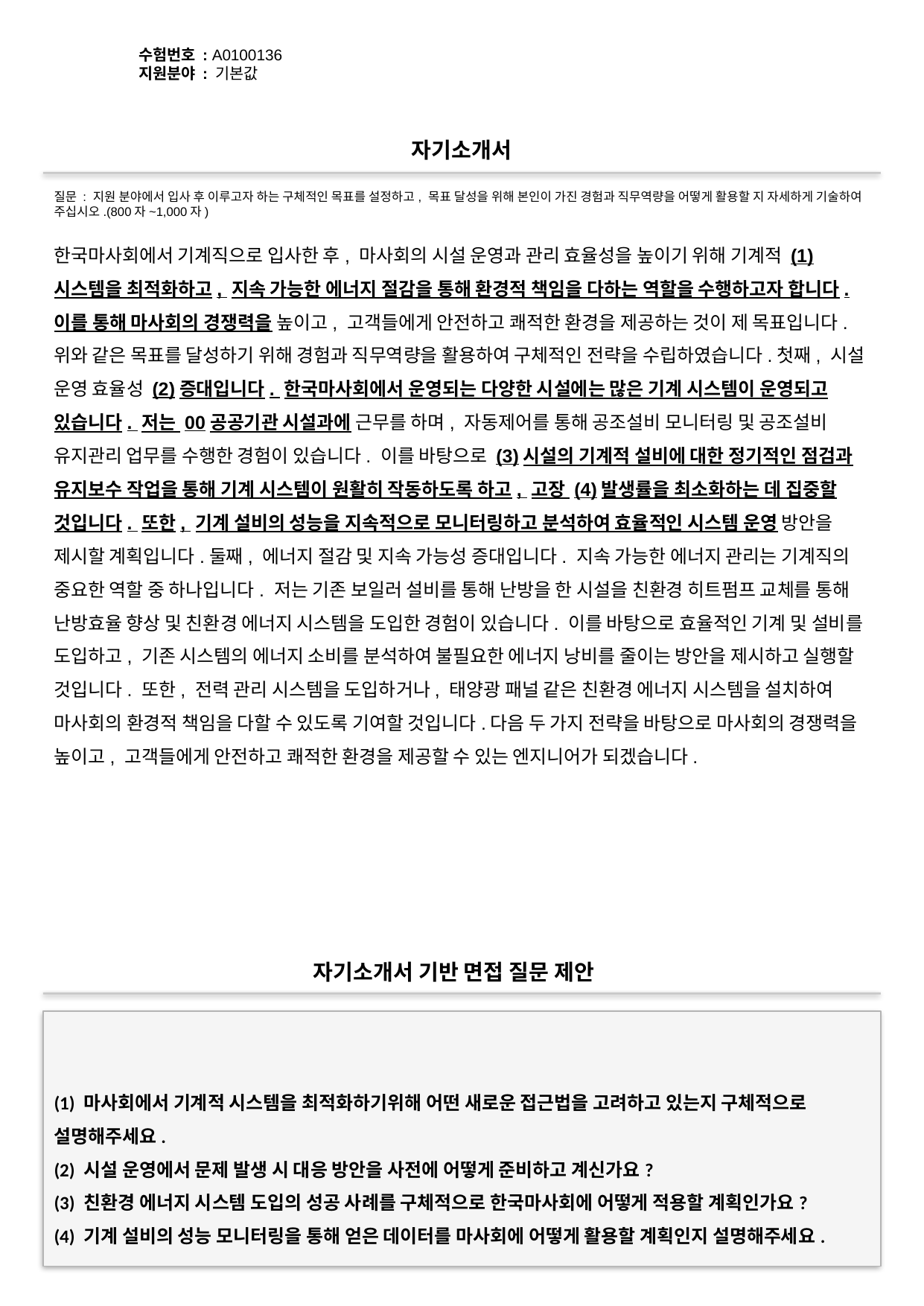

수험번호 : A0100136
지원분야 : 기본값
#

자기소개서

질문 : 지원 분야에서 입사 후 이루고자 하는 구체적인 목표를 설정하고, 목표 달성을 위해 본인이 가진 경험과 직무역량을 어떻게 활용할 지 자세하게 기술하여 주십시오.(800자~1,000자)

한국마사회에서 기계직으로 입사한 후, 마사회의 시설 운영과 관리 효율성을 높이기 위해 기계적 (1)시스템을 최적화하고, 지속 가능한 에너지 절감을 통해 환경적 책임을 다하는 역할을 수행하고자 합니다. 이를 통해 마사회의 경쟁력을 높이고, 고객들에게 안전하고 쾌적한 환경을 제공하는 것이 제 목표입니다.위와 같은 목표를 달성하기 위해 경험과 직무역량을 활용하여 구체적인 전략을 수립하였습니다.첫째, 시설 운영 효율성 (2)증대입니다. 한국마사회에서 운영되는 다양한 시설에는 많은 기계 시스템이 운영되고 있습니다. 저는 00공공기관 시설과에 근무를 하며, 자동제어를 통해 공조설비 모니터링 및 공조설비 유지관리 업무를 수행한 경험이 있습니다. 이를 바탕으로 (3)시설의 기계적 설비에 대한 정기적인 점검과 유지보수 작업을 통해 기계 시스템이 원활히 작동하도록 하고, 고장 (4)발생률을 최소화하는 데 집중할 것입니다. 또한, 기계 설비의 성능을 지속적으로 모니터링하고 분석하여 효율적인 시스템 운영 방안을 제시할 계획입니다.둘째, 에너지 절감 및 지속 가능성 증대입니다. 지속 가능한 에너지 관리는 기계직의 중요한 역할 중 하나입니다. 저는 기존 보일러 설비를 통해 난방을 한 시설을 친환경 히트펌프 교체를 통해 난방효율 향상 및 친환경 에너지 시스템을 도입한 경험이 있습니다. 이를 바탕으로 효율적인 기계 및 설비를 도입하고, 기존 시스템의 에너지 소비를 분석하여 불필요한 에너지 낭비를 줄이는 방안을 제시하고 실행할 것입니다. 또한, 전력 관리 시스템을 도입하거나, 태양광 패널 같은 친환경 에너지 시스템을 설치하여 마사회의 환경적 책임을 다할 수 있도록 기여할 것입니다.다음 두 가지 전략을 바탕으로 마사회의 경쟁력을 높이고, 고객들에게 안전하고 쾌적한 환경을 제공할 수 있는 엔지니어가 되겠습니다.

자기소개서 기반 면접 질문 제안

(1) 마사회에서 기계적 시스템을 최적화하기위해 어떤 새로운 접근법을 고려하고 있는지 구체적으로 설명해주세요.
(2) 시설 운영에서 문제 발생 시 대응 방안을 사전에 어떻게 준비하고 계신가요?
(3) 친환경 에너지 시스템 도입의 성공 사례를 구체적으로 한국마사회에 어떻게 적용할 계획인가요?
(4) 기계 설비의 성능 모니터링을 통해 얻은 데이터를 마사회에 어떻게 활용할 계획인지 설명해주세요.